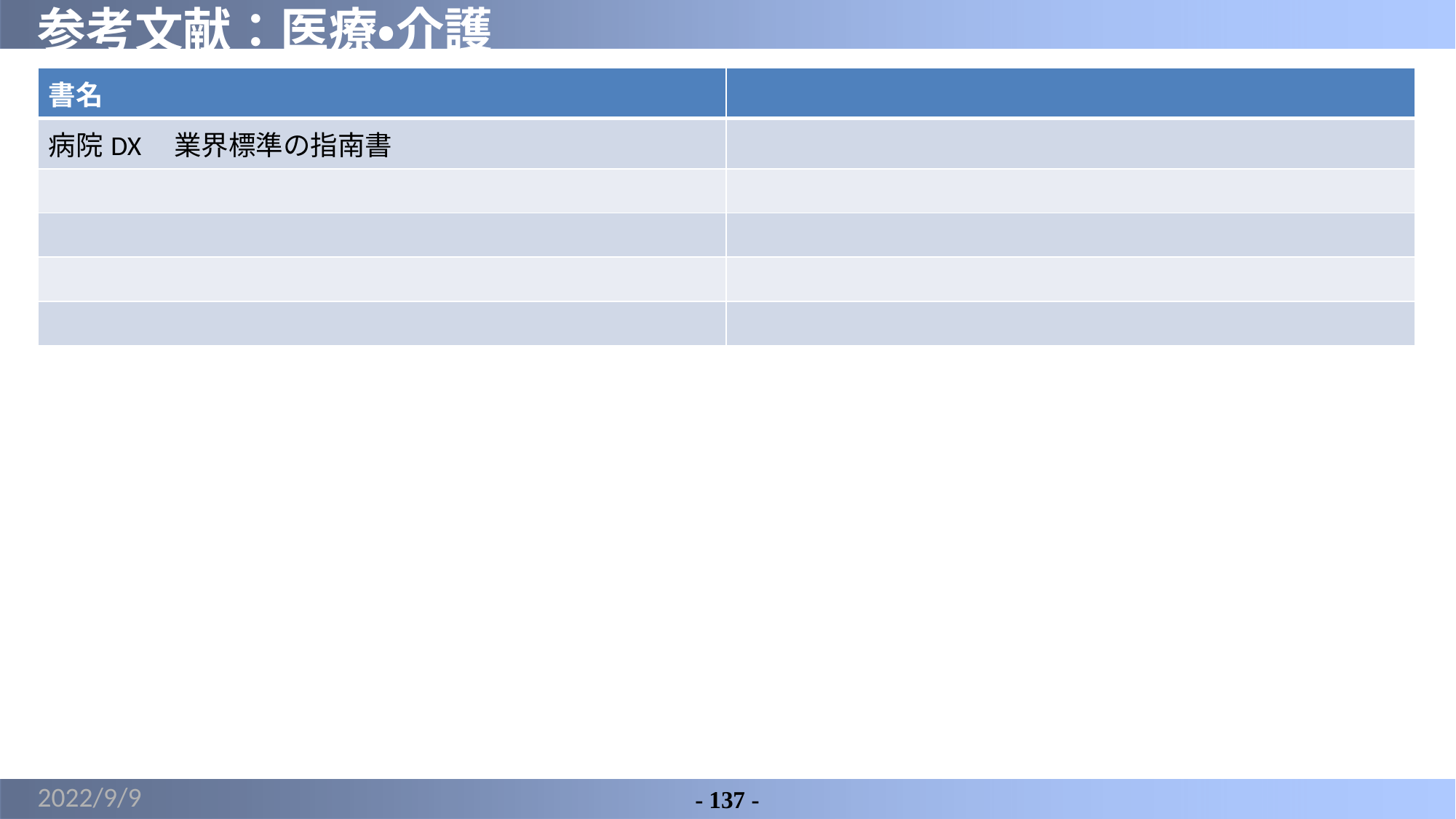

# 参考文献：医療・介護
| 書名 |  |
| --- | --- |
| 病院DX　業界標準の指南書 |  |
|  |  |
|  |  |
|  |  |
|  |  |
2022/9/9
- 137 -